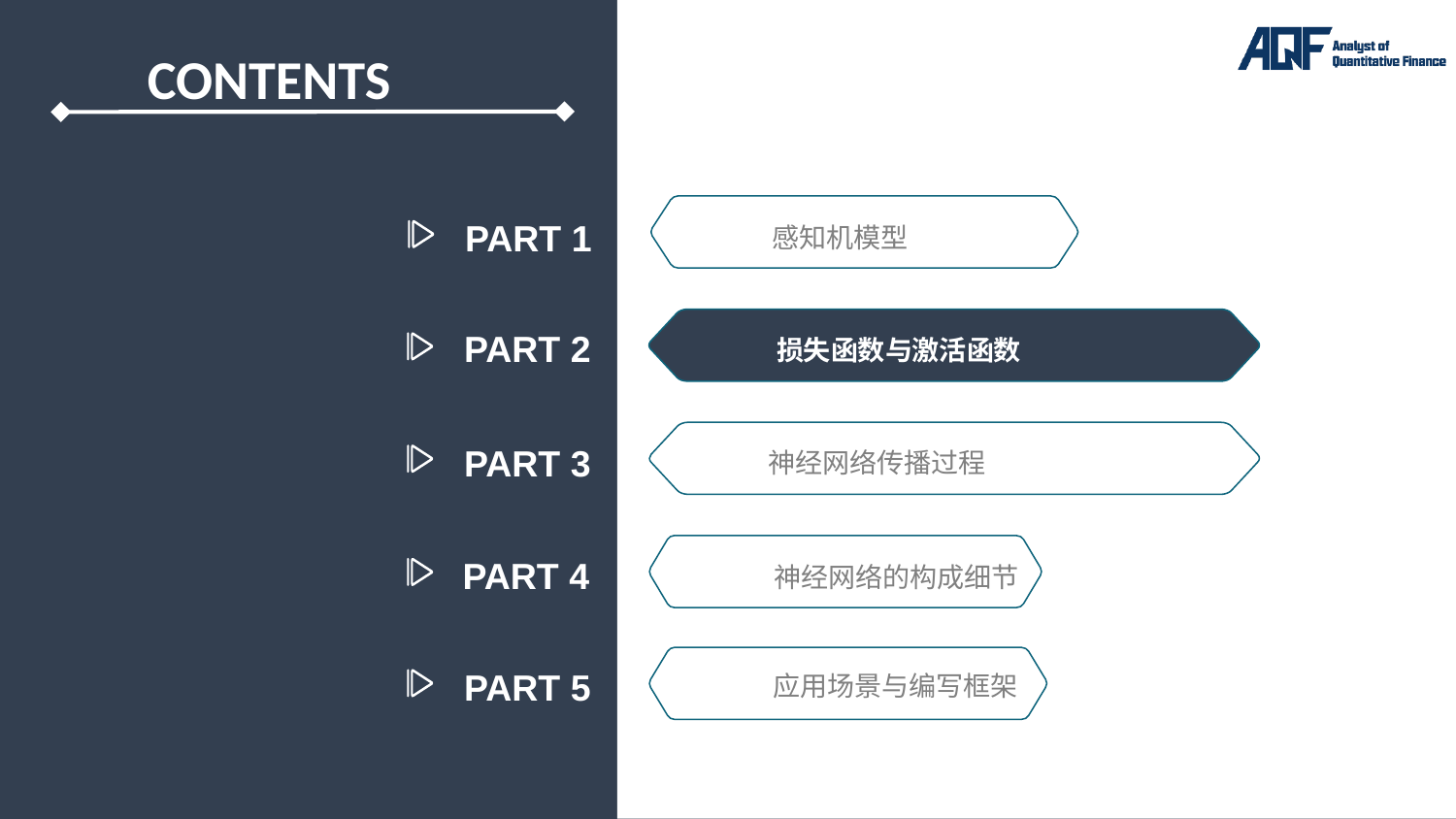

PART 1
感知机模型

PART 2
损失函数与激活函数

PART 3
神经网络传播过程

神经网络的构成细节
PART 4

应用场景与编写框架
PART 5